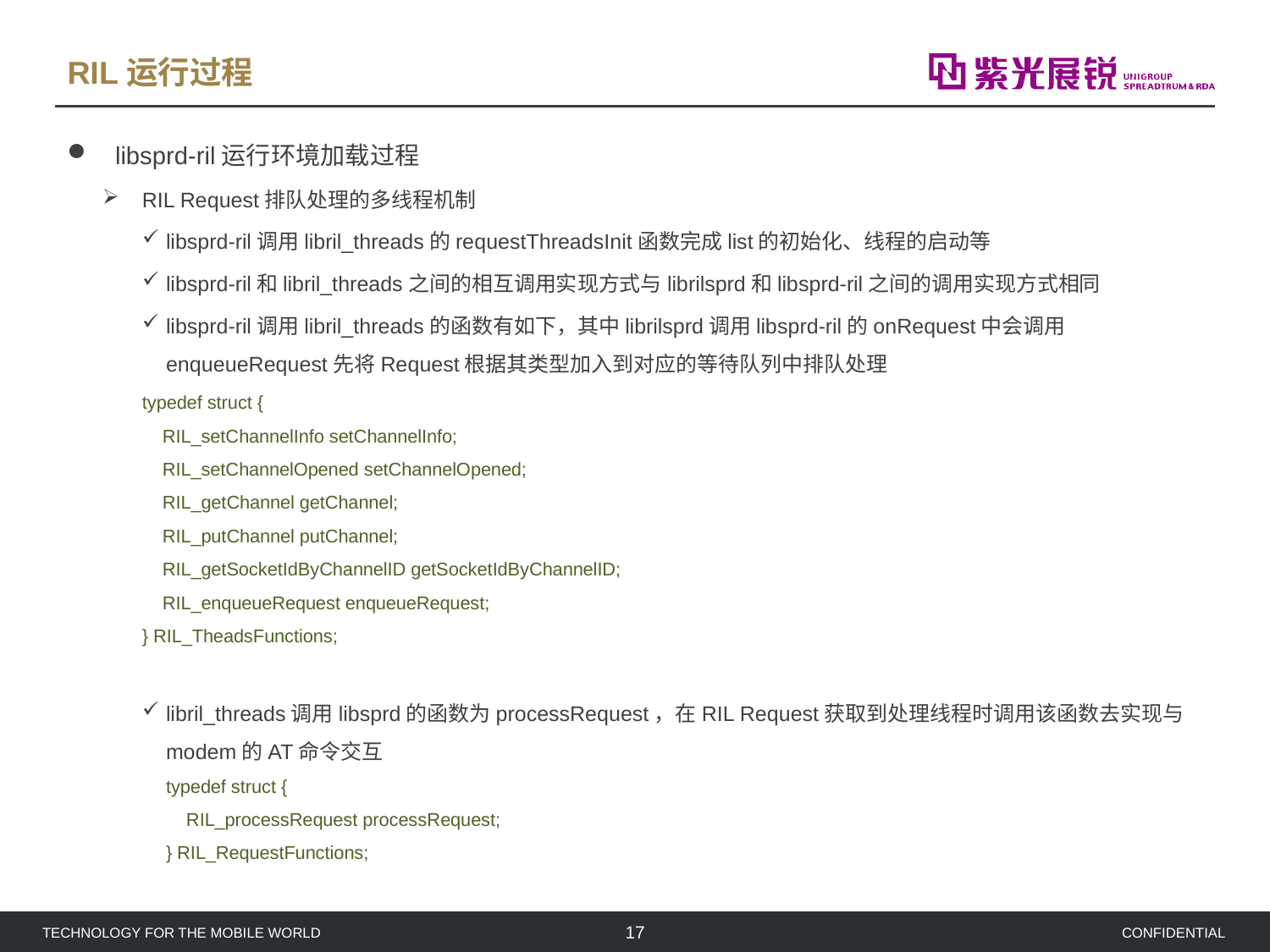

# RIL运行过程
libsprd-ril运行环境加载过程
RIL Request排队处理的多线程机制
libsprd-ril调用libril_threads的requestThreadsInit函数完成list的初始化、线程的启动等
libsprd-ril和libril_threads之间的相互调用实现方式与librilsprd和libsprd-ril之间的调用实现方式相同
libsprd-ril调用libril_threads的函数有如下，其中librilsprd调用libsprd-ril的onRequest中会调用enqueueRequest先将Request根据其类型加入到对应的等待队列中排队处理
typedef struct {
    RIL_setChannelInfo setChannelInfo;
    RIL_setChannelOpened setChannelOpened;
    RIL_getChannel getChannel;
    RIL_putChannel putChannel;
    RIL_getSocketIdByChannelID getSocketIdByChannelID;
    RIL_enqueueRequest enqueueRequest;
} RIL_TheadsFunctions;

libril_threads调用libsprd的函数为processRequest，在RIL Request获取到处理线程时调用该函数去实现与modem的AT命令交互
typedef struct {
    RIL_processRequest processRequest;
} RIL_RequestFunctions;